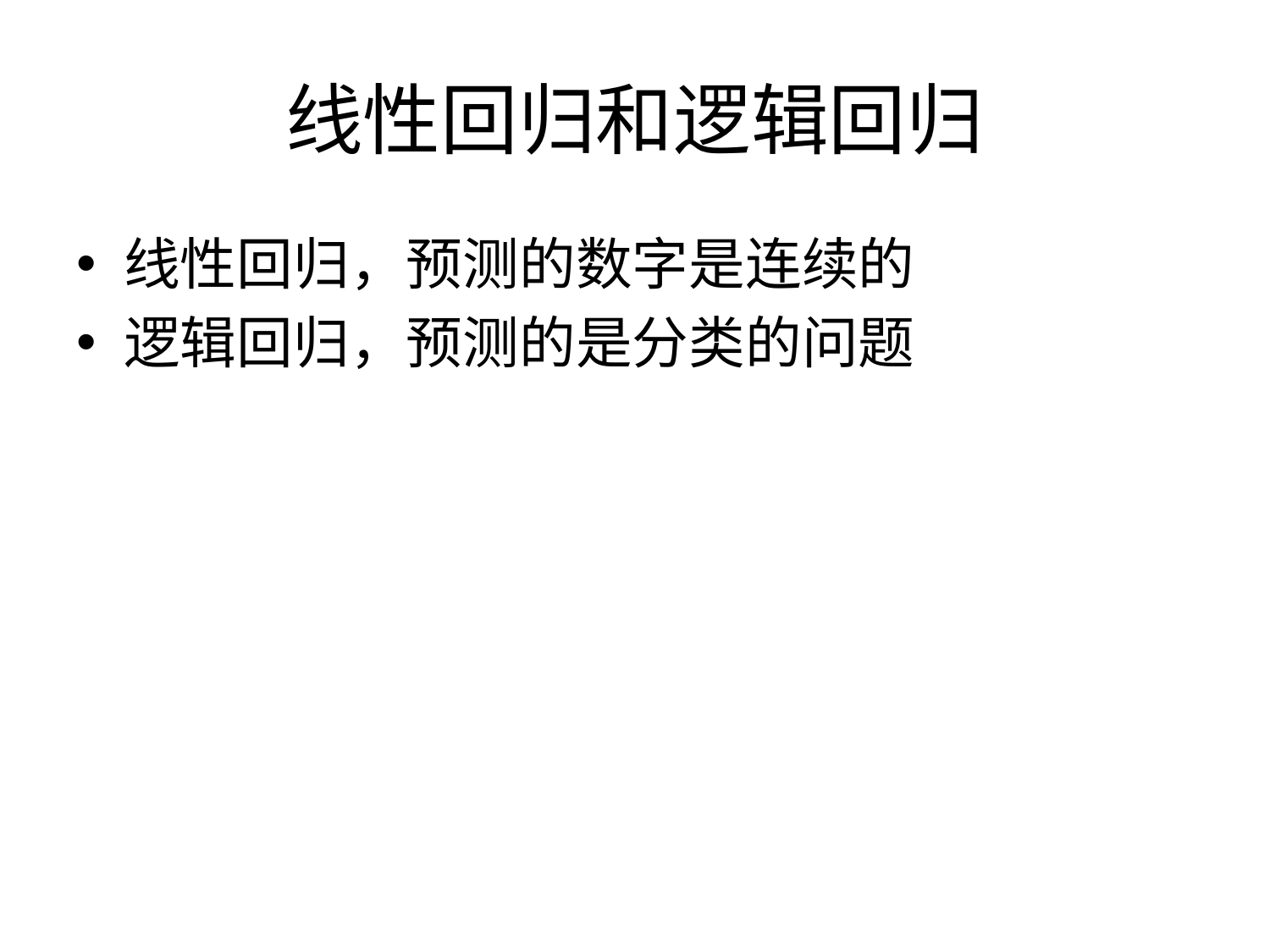

# 线性回归和逻辑回归
线性回归，预测的数字是连续的
逻辑回归，预测的是分类的问题